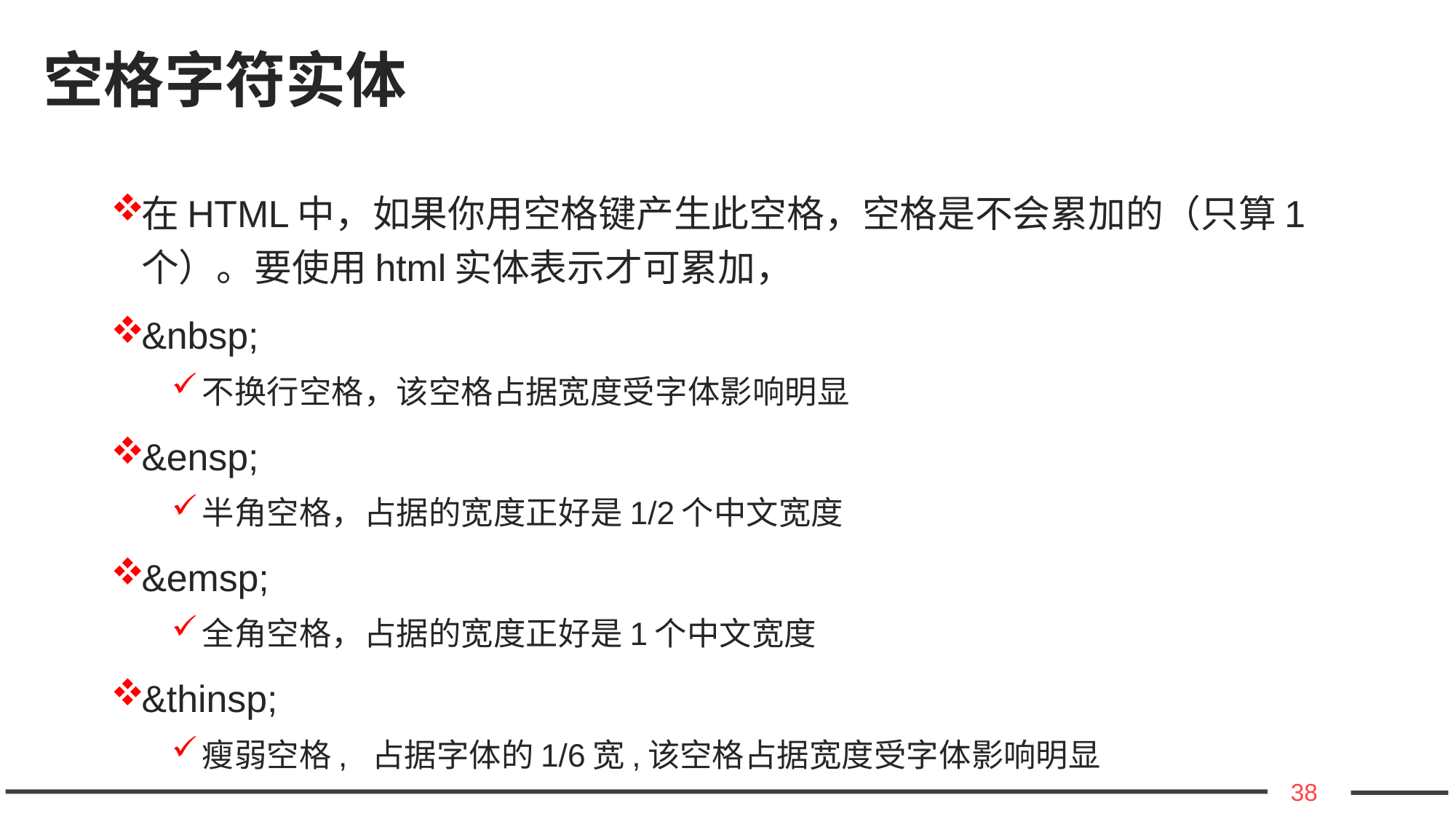

# 空格字符实体
在HTML中，如果你用空格键产生此空格，空格是不会累加的（只算1个）。要使用html实体表示才可累加，
&nbsp;
不换行空格，该空格占据宽度受字体影响明显
&ensp;
半角空格，占据的宽度正好是1/2个中文宽度
&emsp;
全角空格，占据的宽度正好是1个中文宽度
&thinsp;
瘦弱空格,  占据字体的1/6宽,该空格占据宽度受字体影响明显